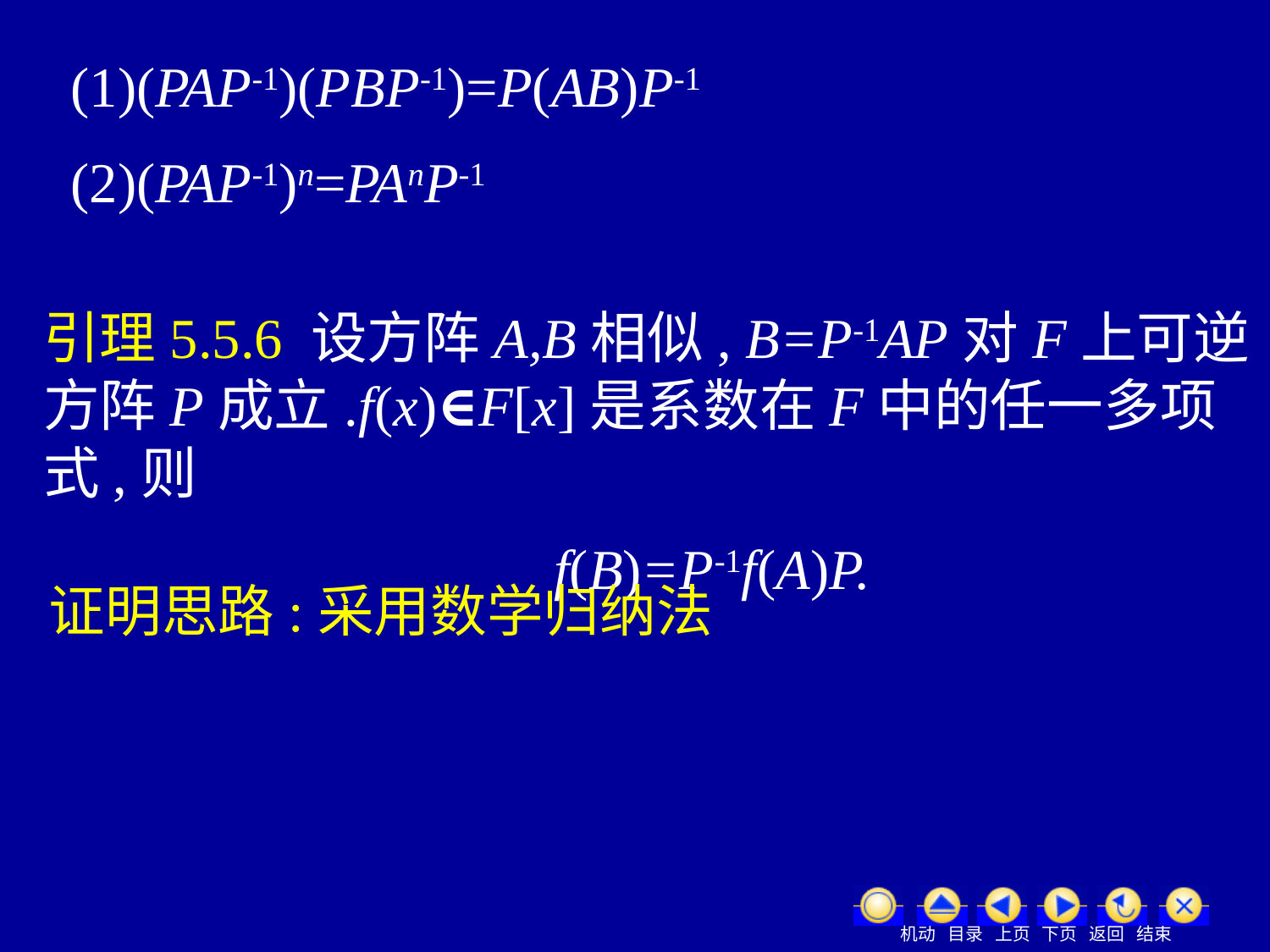

(1)(PAP-1)(PBP-1)=P(AB)P-1
(2)(PAP-1)n=PAnP-1
引理5.5.6 设方阵A,B相似, B=P-1AP对F上可逆方阵P成立.f(x)∈F[x]是系数在F中的任一多项式,则
                                    f(B)=P-1f(A)P.
证明思路:采用数学归纳法